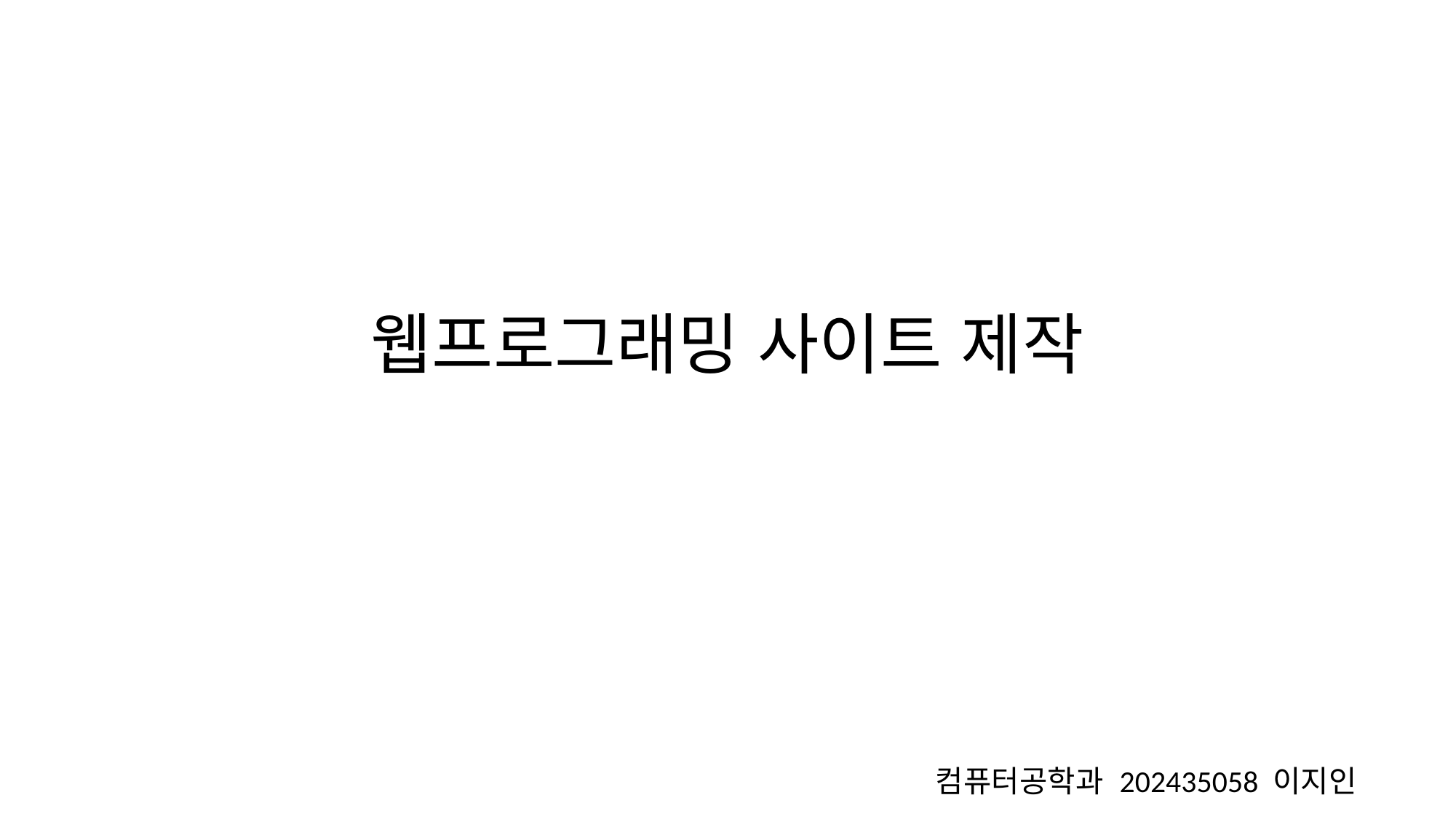

# 웹프로그래밍 사이트 제작
컴퓨터공학과 202435058 이지인